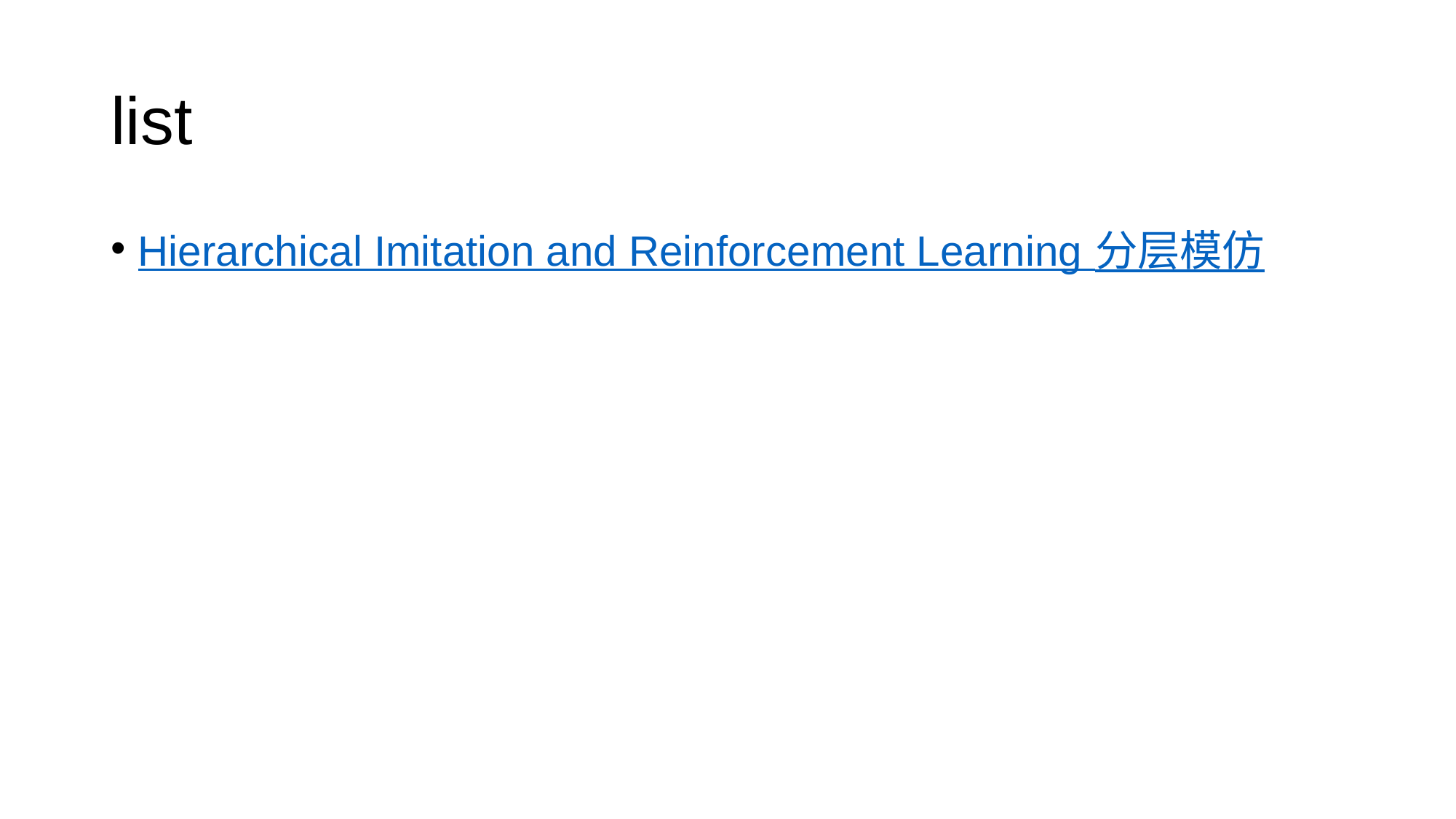

# list
Hierarchical Imitation and Reinforcement Learning 分层模仿